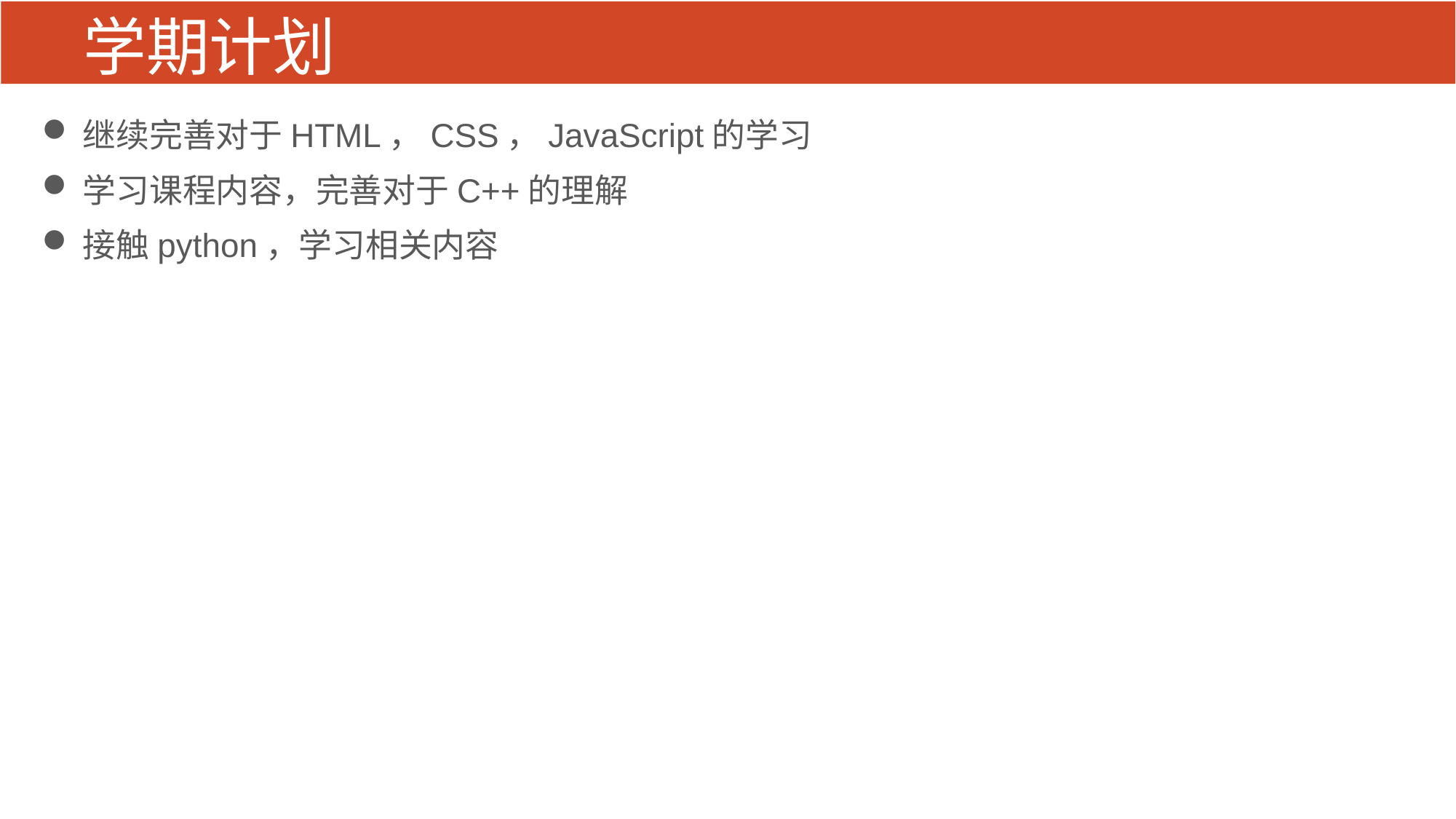

# 学期计划
继续完善对于HTML，CSS，JavaScript的学习
学习课程内容，完善对于C++的理解
接触python，学习相关内容